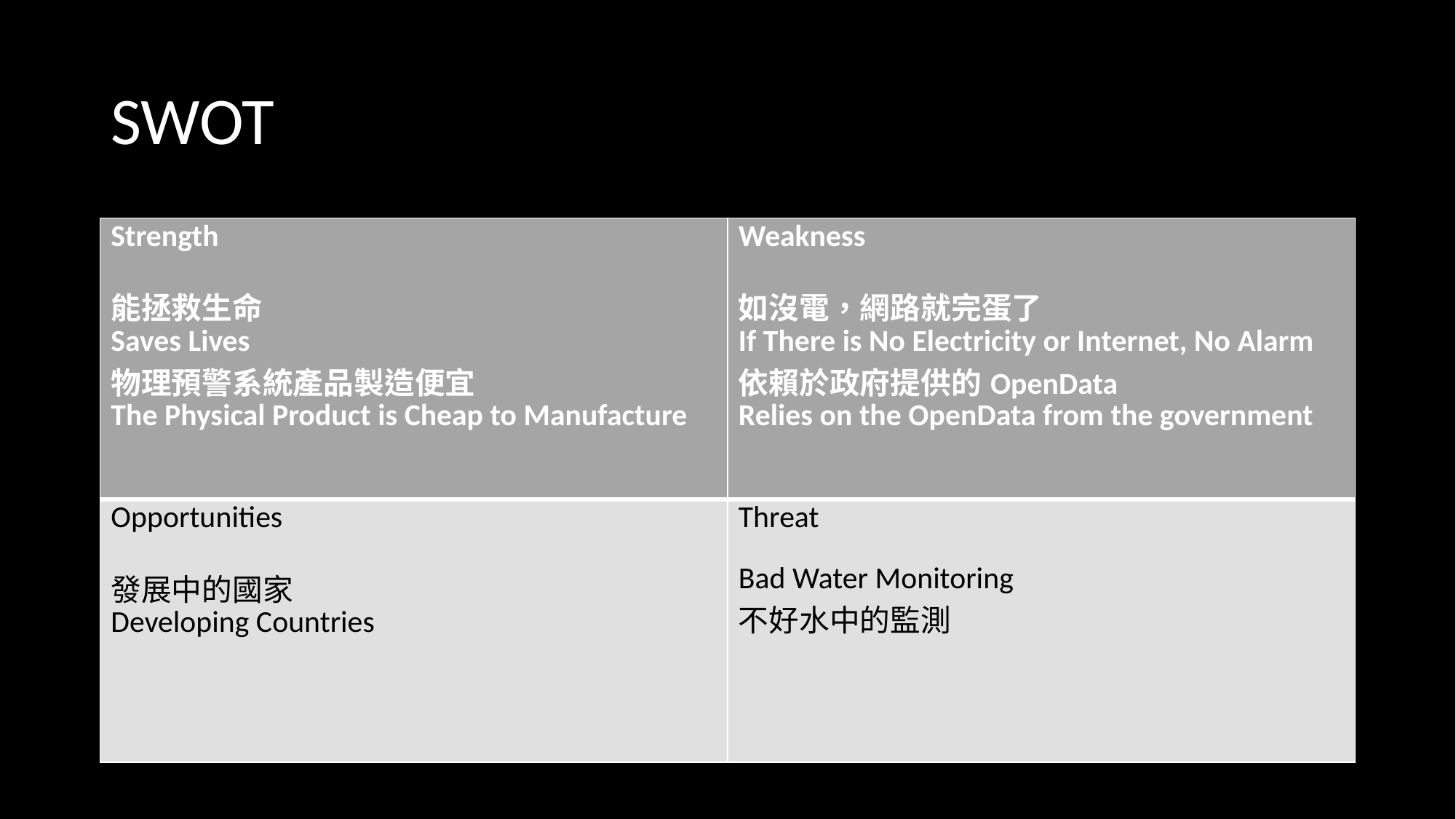

# SWOT
| Strength 能拯救生命 Saves Lives 物理預警系統產品製造便宜 The Physical Product is Cheap to Manufacture | Weakness 如沒電，網路就完蛋了 If There is No Electricity or Internet, No Alarm 依賴於政府提供的OpenData Relies on the OpenData from the government |
| --- | --- |
| Opportunities 發展中的國家 Developing Countries | Threat Bad Water Monitoring 不好水中的監測 |